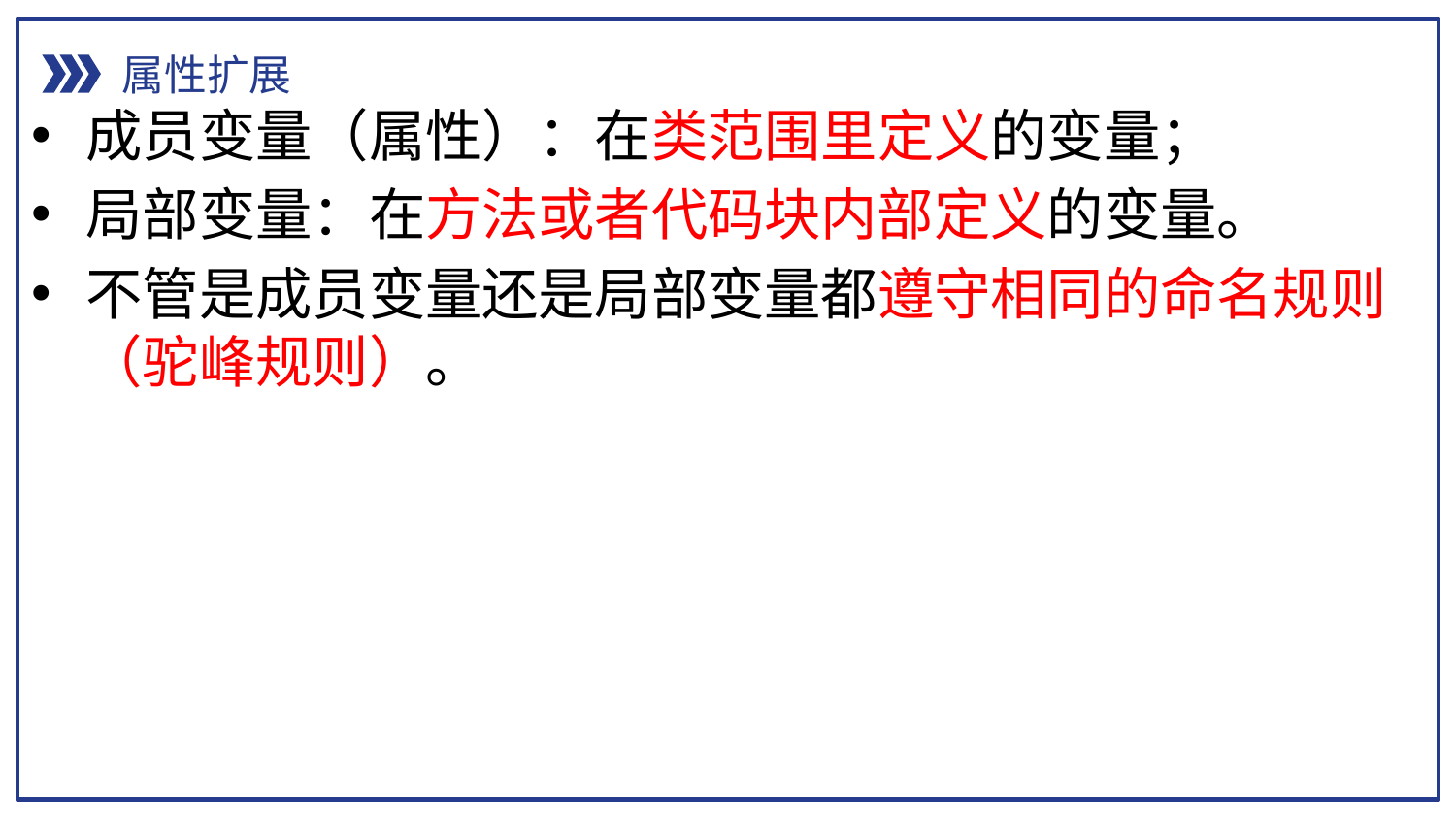

属性扩展

成员变量（属性）：在类范围里定义的变量；
局部变量：在方法或者代码块内部定义的变量。
不管是成员变量还是局部变量都遵守相同的命名规则（驼峰规则）。